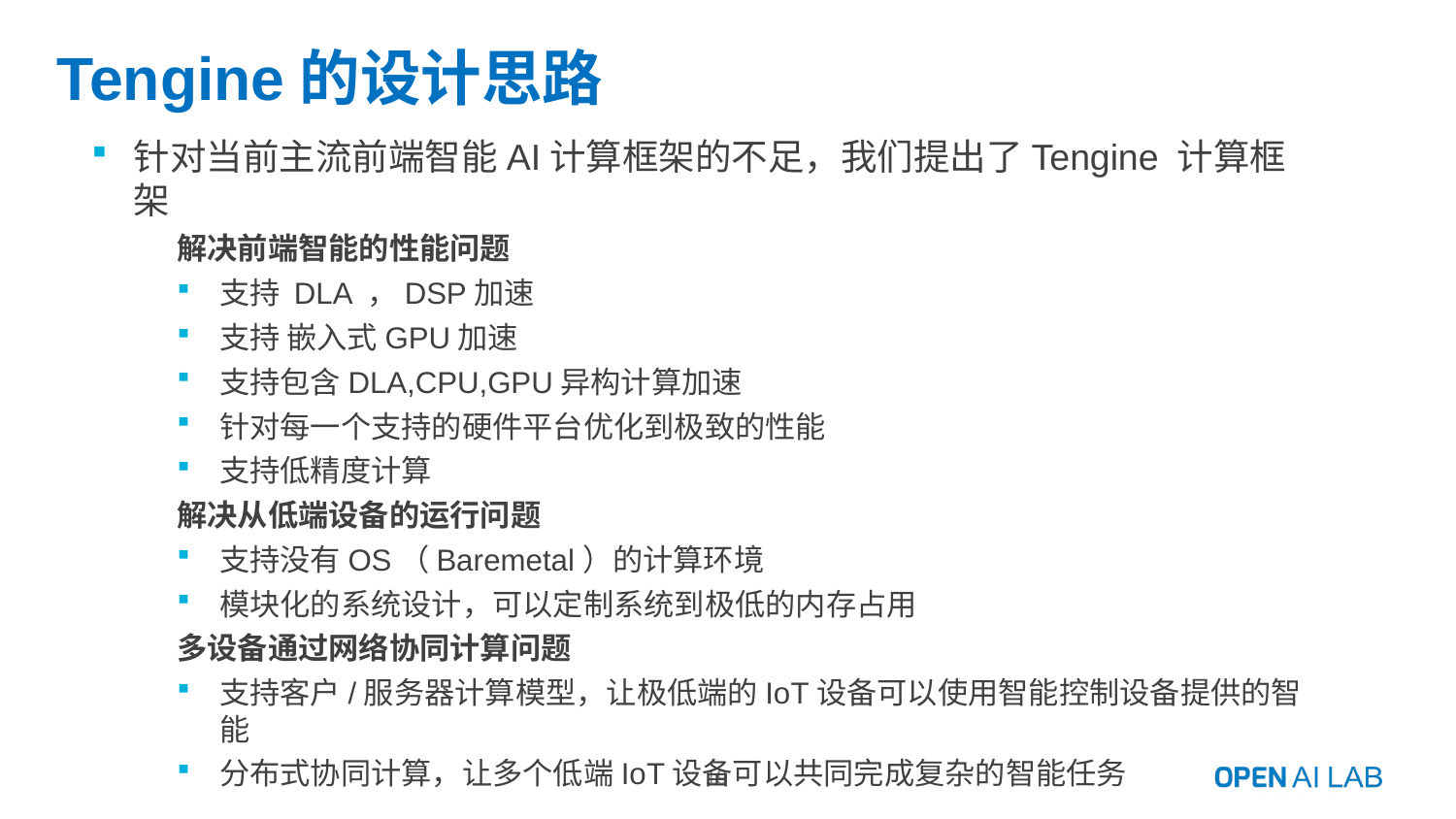

# Tengine的设计思路
针对当前主流前端智能AI计算框架的不足，我们提出了Tengine 计算框架
解决前端智能的性能问题
支持 DLA ，DSP加速
支持 嵌入式GPU加速
支持包含DLA,CPU,GPU异构计算加速
针对每一个支持的硬件平台优化到极致的性能
支持低精度计算
解决从低端设备的运行问题
支持没有OS（Baremetal）的计算环境
模块化的系统设计，可以定制系统到极低的内存占用
多设备通过网络协同计算问题
支持客户/服务器计算模型，让极低端的IoT设备可以使用智能控制设备提供的智能
分布式协同计算，让多个低端IoT设备可以共同完成复杂的智能任务